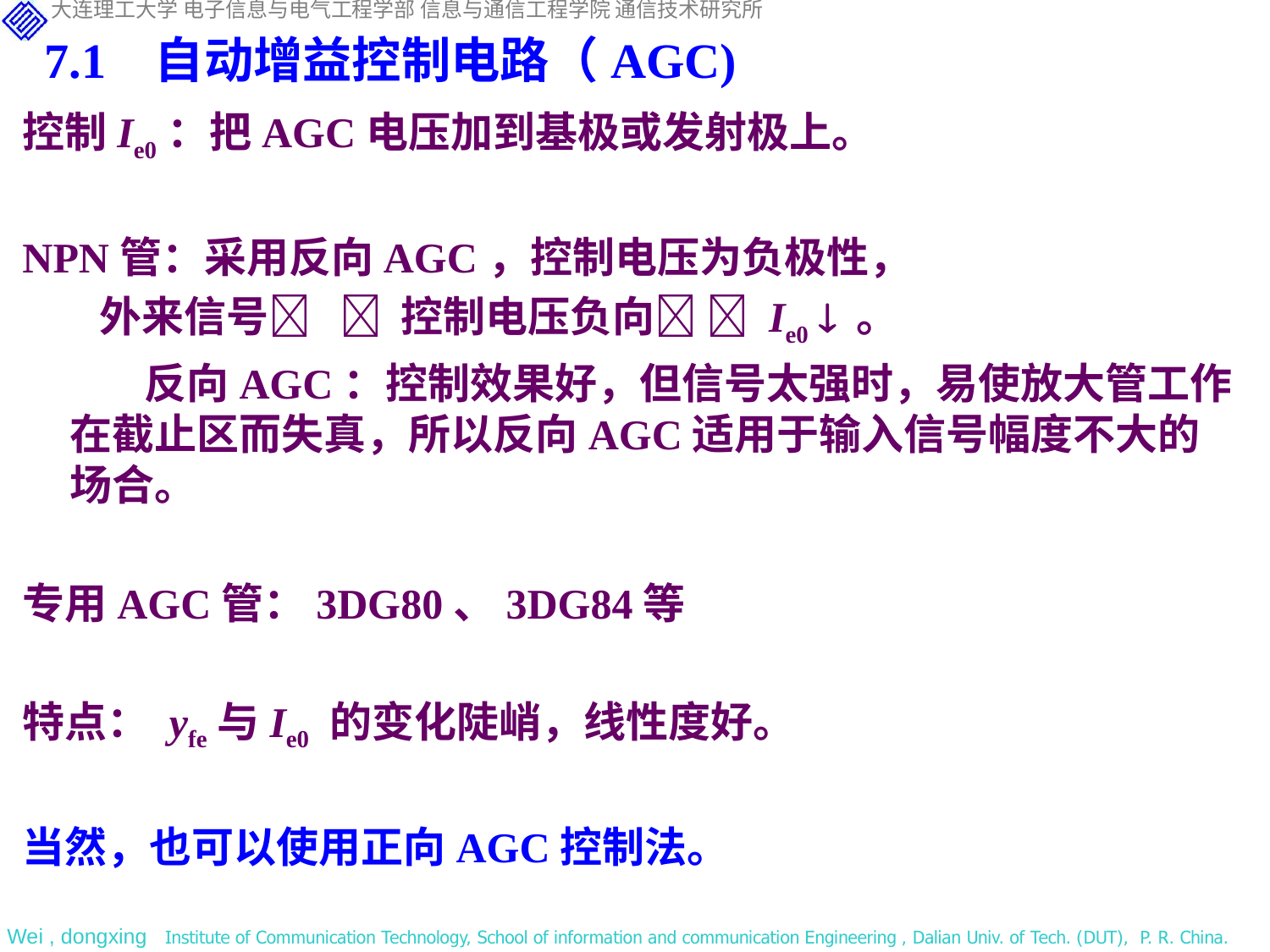

7.1   自动增益控制电路（AGC)
控制Ie0：把AGC电压加到基极或发射极上。

NPN管：采用反向AGC，控制电压为负极性，
       外来信号↑   ⇒  控制电压负向↑ ⇒ Ie0 ↓ 。
反向AGC：控制效果好，但信号太强时，易使放大管工作在截止区而失真，所以反向AGC适用于输入信号幅度不大的场合。

专用AGC管：3DG80、3DG84等

特点： yfe与Ie0 的变化陡峭，线性度好。

当然，也可以使用正向AGC控制法。